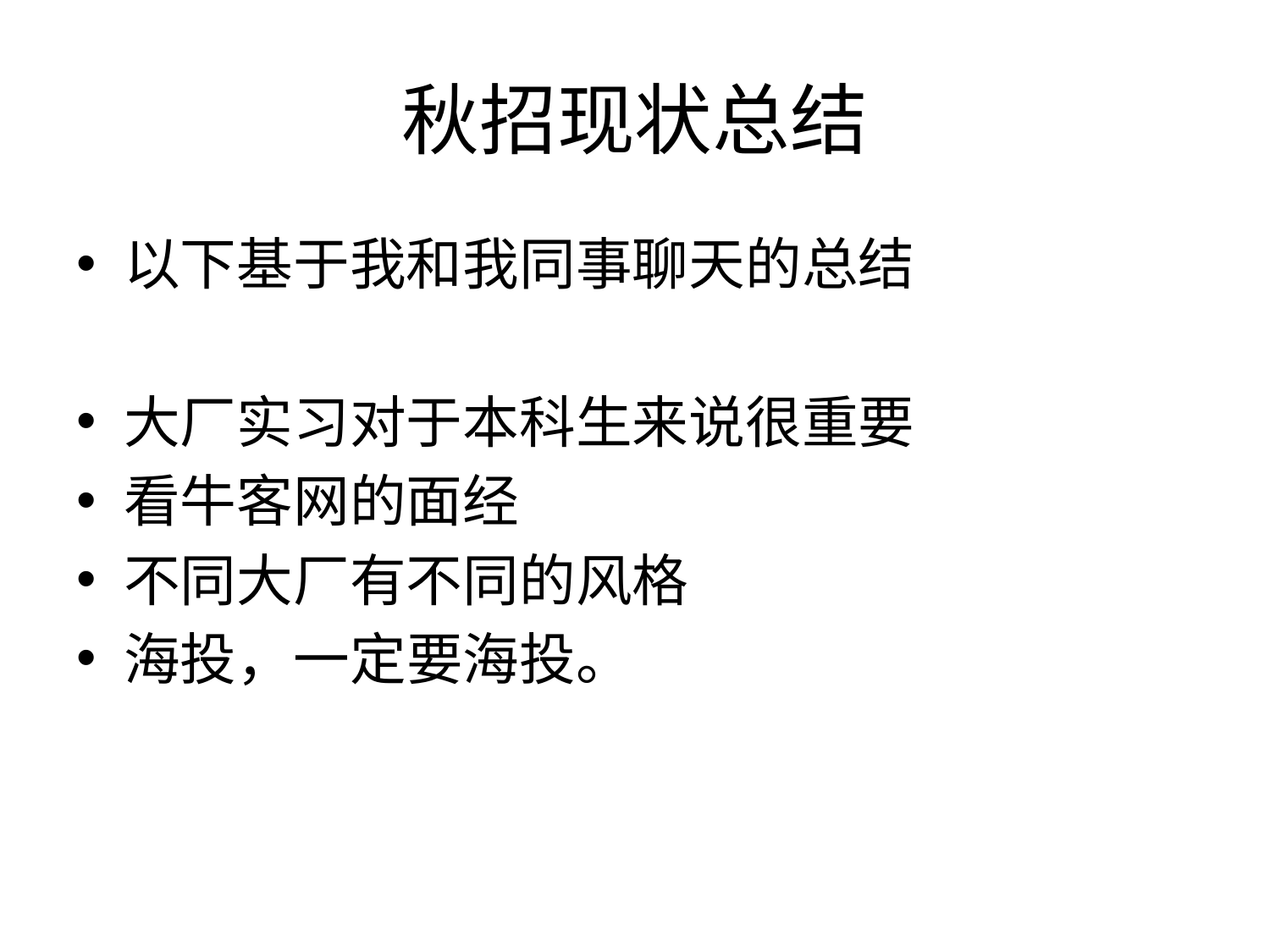

# 秋招现状总结
以下基于我和我同事聊天的总结

大厂实习对于本科生来说很重要
看牛客网的面经
不同大厂有不同的风格
海投，一定要海投。